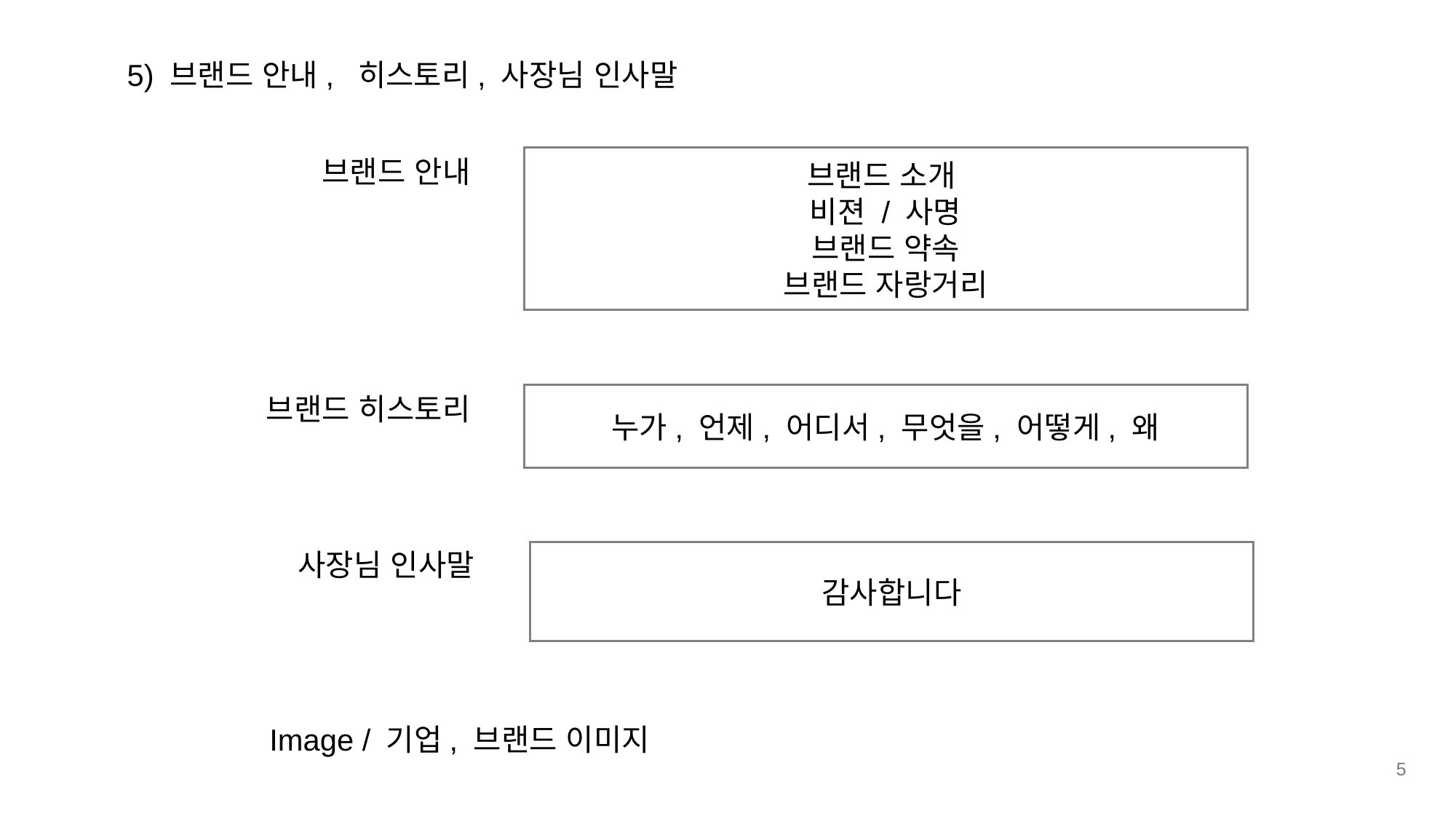

5) 브랜드 안내,  히스토리, 사장님 인사말
브랜드 안내
브랜드 소개
비젼 / 사명
브랜드 약속
브랜드 자랑거리
브랜드 히스토리
누가, 언제, 어디서, 무엇을, 어떻게, 왜
사장님 인사말
감사합니다
Image / 기업, 브랜드 이미지
5